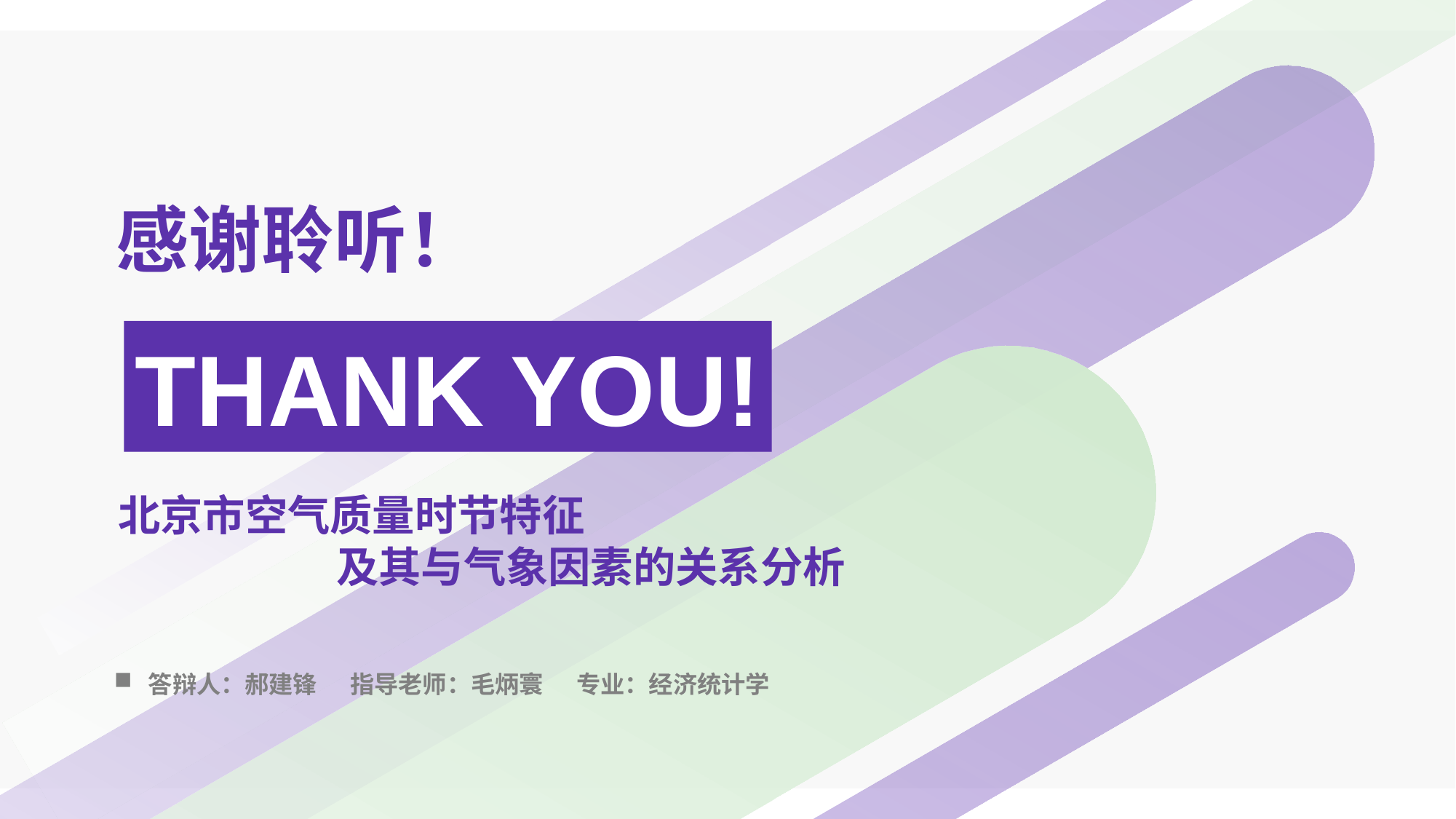

感谢聆听！
THANK YOU!
北京市空气质量时节特征
		及其与气象因素的关系分析
答辩人：郝建锋      指导老师：毛炳寰      专业：经济统计学